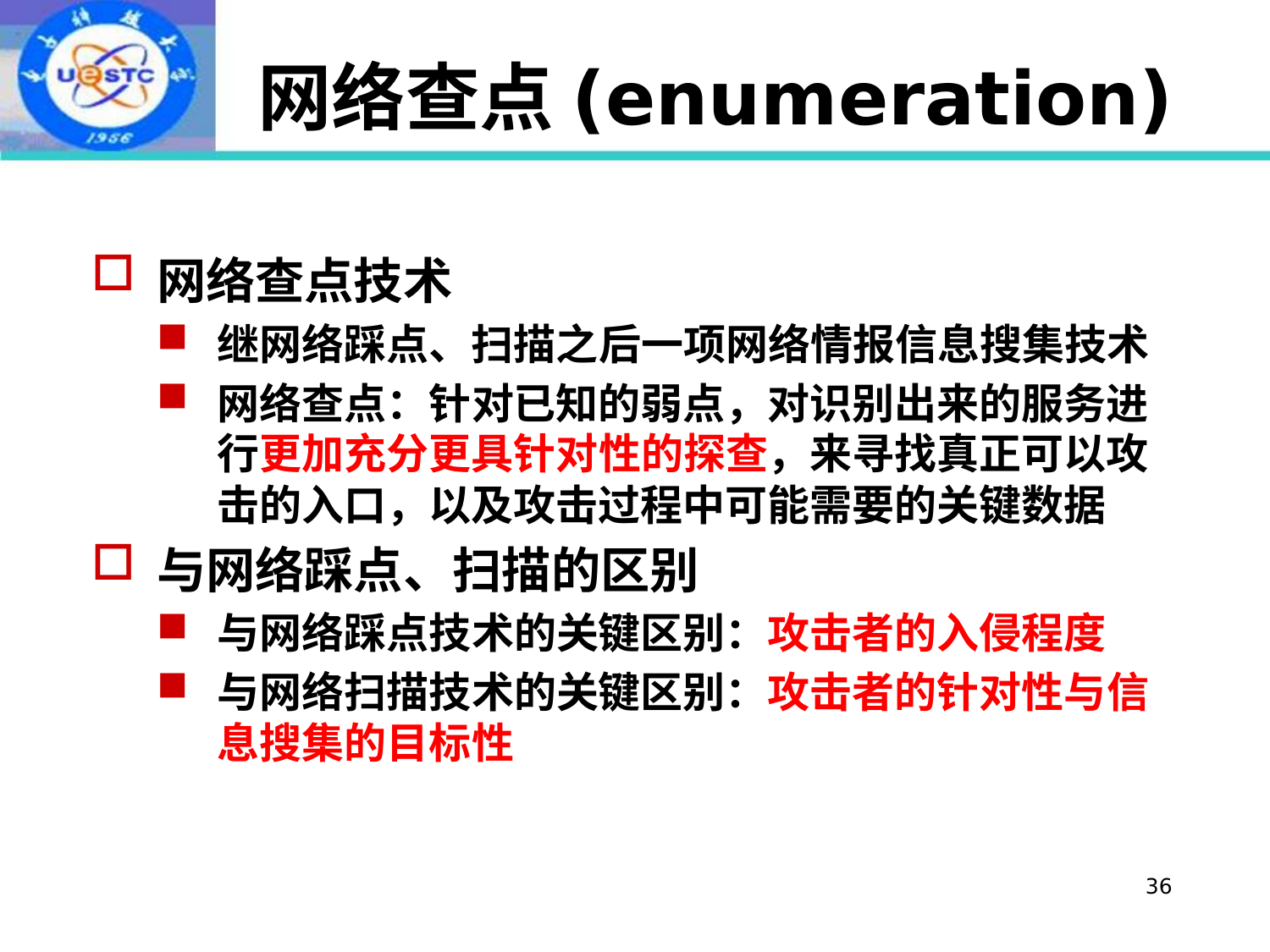

# 网络查点(enumeration)
网络查点技术
继网络踩点、扫描之后一项网络情报信息搜集技术
网络查点：针对已知的弱点，对识别出来的服务进行更加充分更具针对性的探查，来寻找真正可以攻击的入口，以及攻击过程中可能需要的关键数据
与网络踩点、扫描的区别
与网络踩点技术的关键区别：攻击者的入侵程度
与网络扫描技术的关键区别：攻击者的针对性与信息搜集的目标性

36